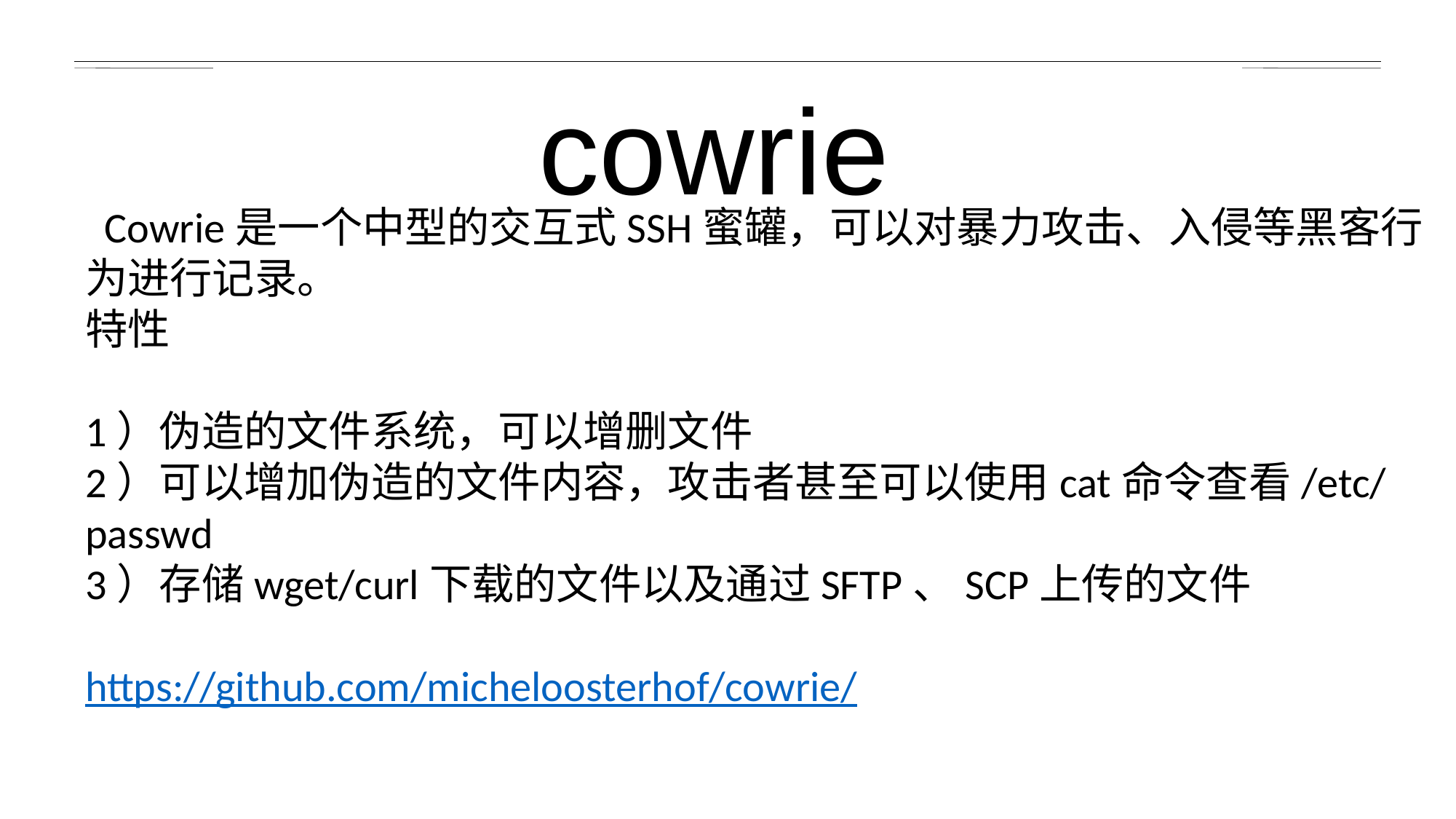

cowrie
  Cowrie是一个中型的交互式SSH蜜罐，可以对暴力攻击、入侵等黑客行为进行记录。
特性

1）伪造的文件系统，可以增删文件
2）可以增加伪造的文件内容，攻击者甚至可以使用cat命令查看/etc/passwd
3）存储wget/curl下载的文件以及通过SFTP、SCP上传的文件

https://github.com/micheloosterhof/cowrie/

Add Something At Here
Add Something At Here
Add Something At Here
Add Something At Here
Add Something At Here
Add Something At Here